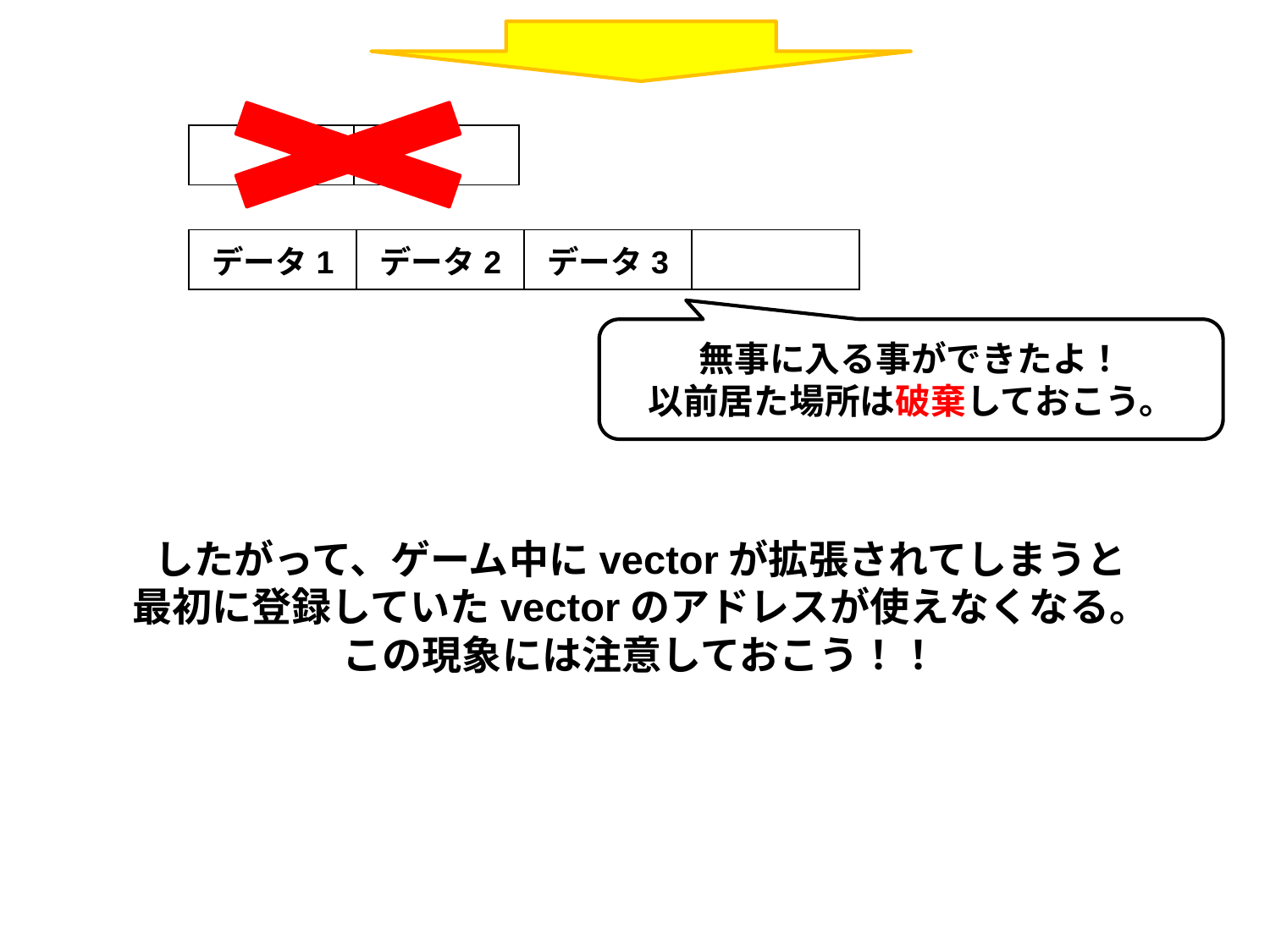

|  |  |
| --- | --- |
| データ1 | データ2 | データ3 |  |
| --- | --- | --- | --- |
無事に入る事ができたよ！
以前居た場所は破棄しておこう。
したがって、ゲーム中にvectorが拡張されてしまうと
最初に登録していたvectorのアドレスが使えなくなる。
この現象には注意しておこう！！